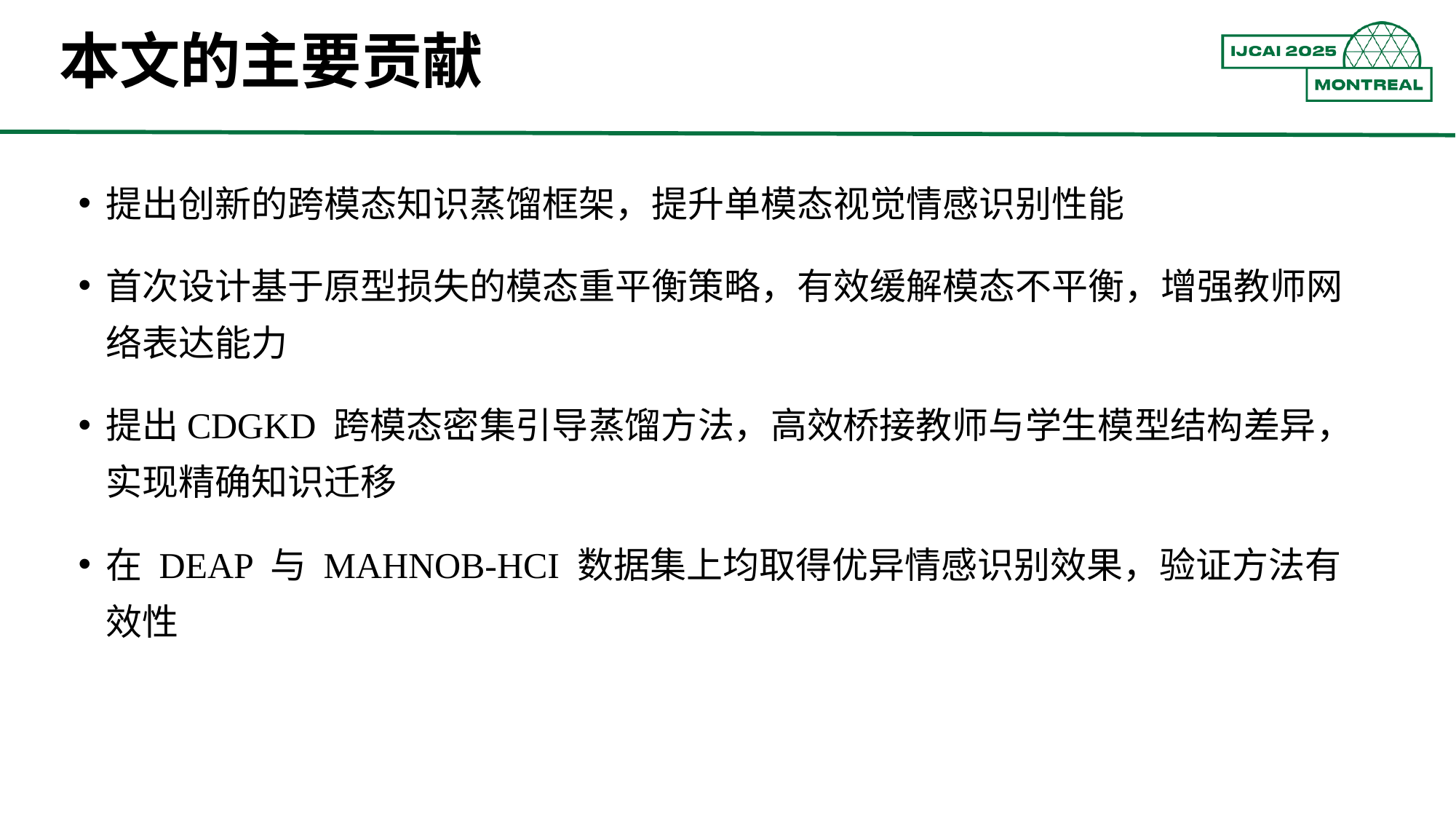

本文的主要贡献
提出创新的跨模态知识蒸馏框架，提升单模态视觉情感识别性能
首次设计基于原型损失的模态重平衡策略，有效缓解模态不平衡，增强教师网络表达能力
提出CDGKD 跨模态密集引导蒸馏方法，高效桥接教师与学生模型结构差异，实现精确知识迁移
在 DEAP 与 MAHNOB-HCI 数据集上均取得优异情感识别效果，验证方法有效性